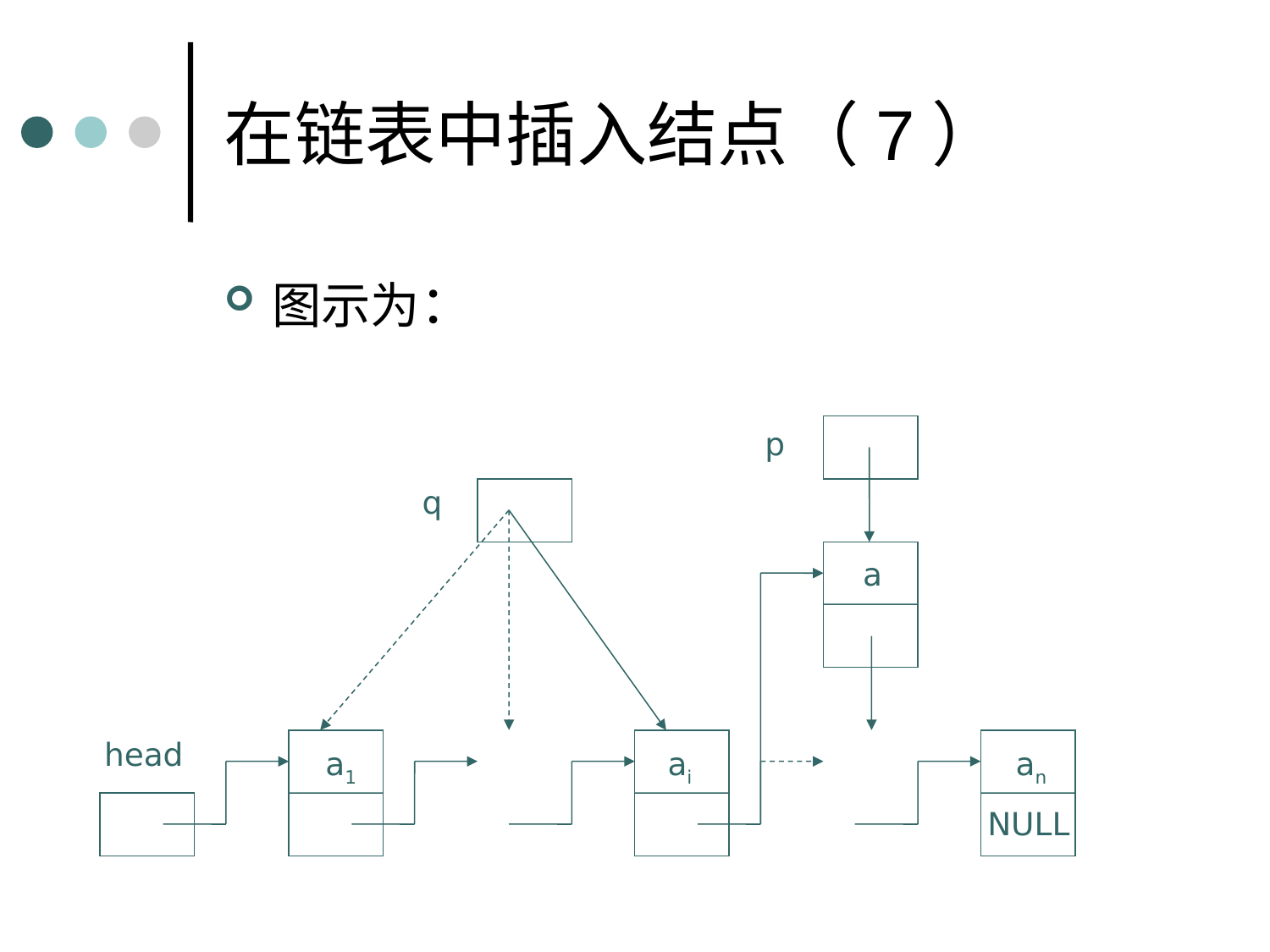

在链表中插入结点（7）
图示为：

p
q
a
head
a1
ai
an
NULL